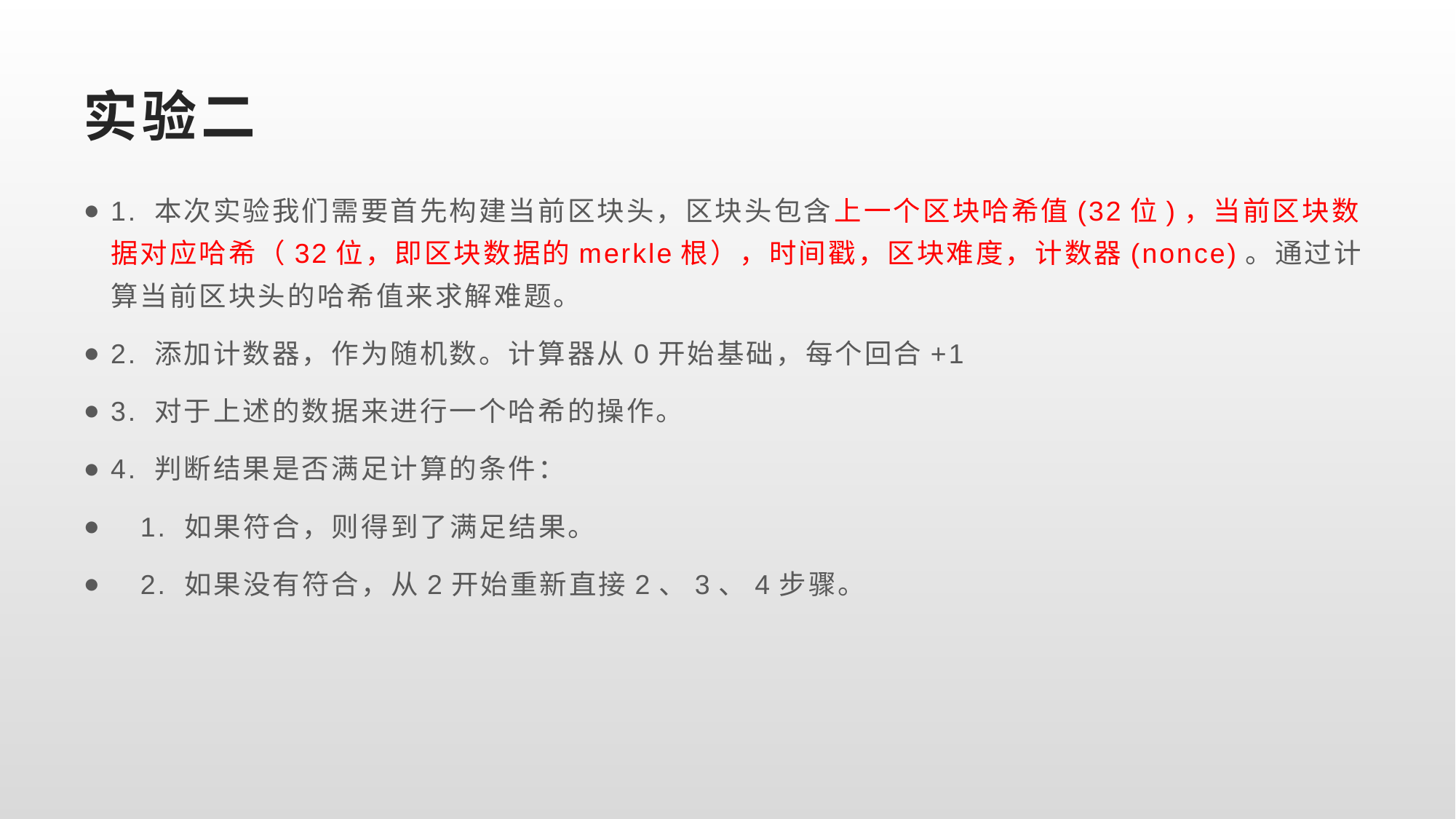

# 实验二
1. 本次实验我们需要首先构建当前区块头，区块头包含上⼀个区块哈希值(32位)，当前区块数据对应哈希（32位，即区块数据的merkle根），时间戳，区块难度，计数器(nonce)。通过计算当前区块头的哈希值来求解难题。
2. 添加计数器，作为随机数。计算器从0开始基础，每个回合+1
3. 对于上述的数据来进行一个哈希的操作。
4. 判断结果是否满足计算的条件：
   1. 如果符合，则得到了满足结果。
   2. 如果没有符合，从2开始重新直接2、3、4步骤。